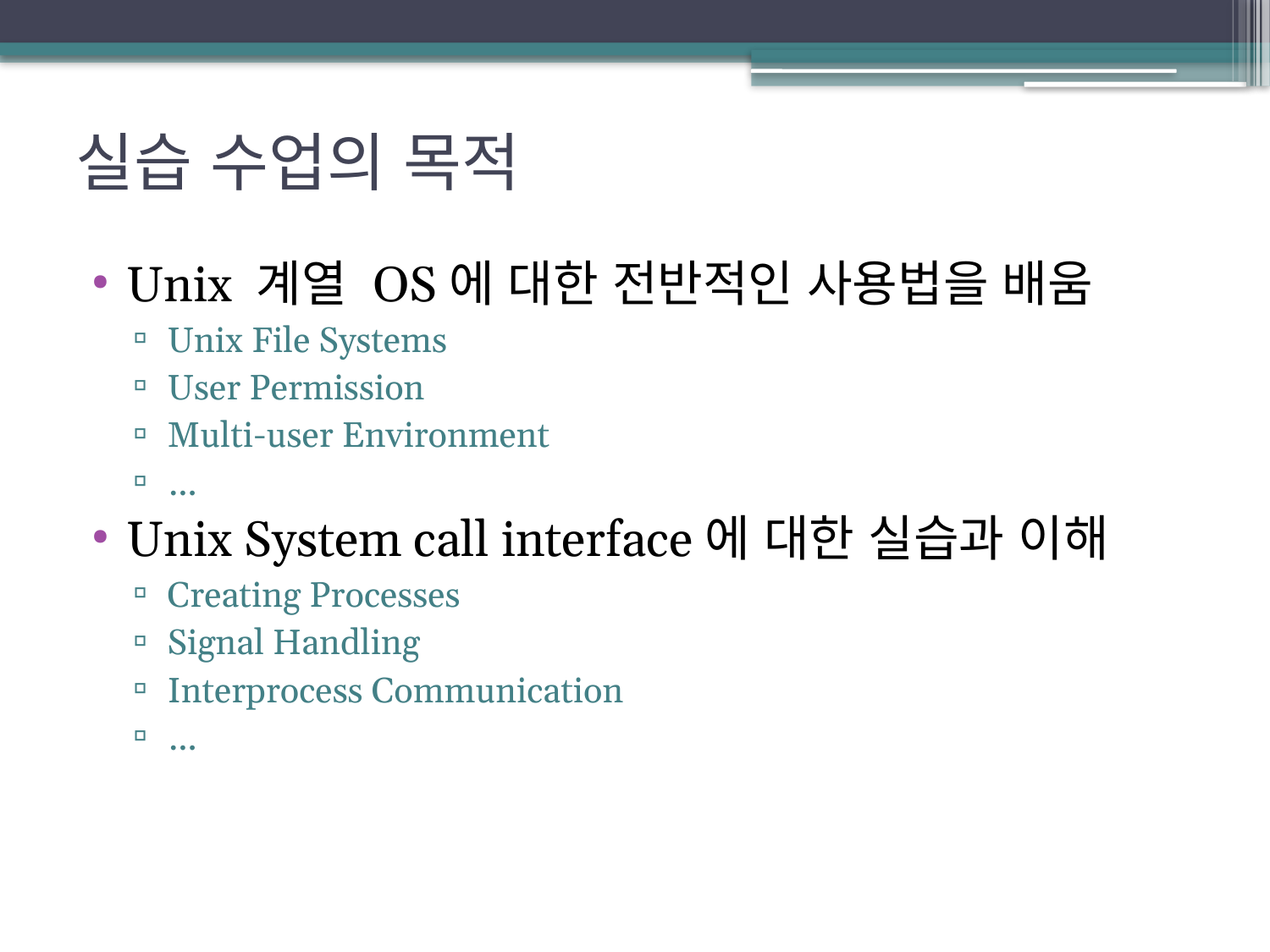

# 실습 수업의 목적
Unix 계열 OS에 대한 전반적인 사용법을 배움
Unix File Systems
User Permission
Multi-user Environment
…
Unix System call interface에 대한 실습과 이해
Creating Processes
Signal Handling
Interprocess Communication
…